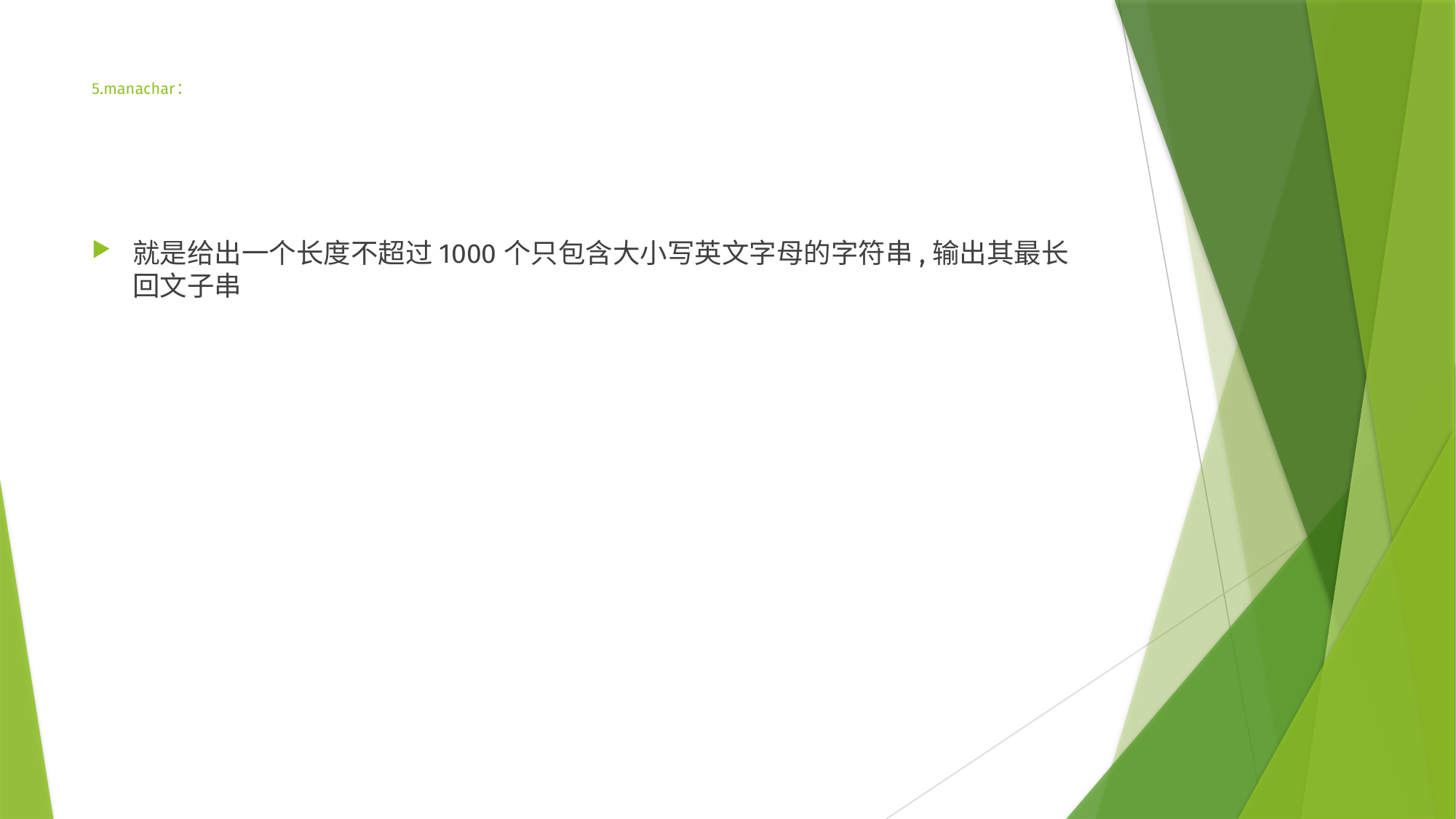

# 5.manachar：
就是给出一个长度不超过1000个只包含大小写英文字母的字符串,输出其最长回文子串